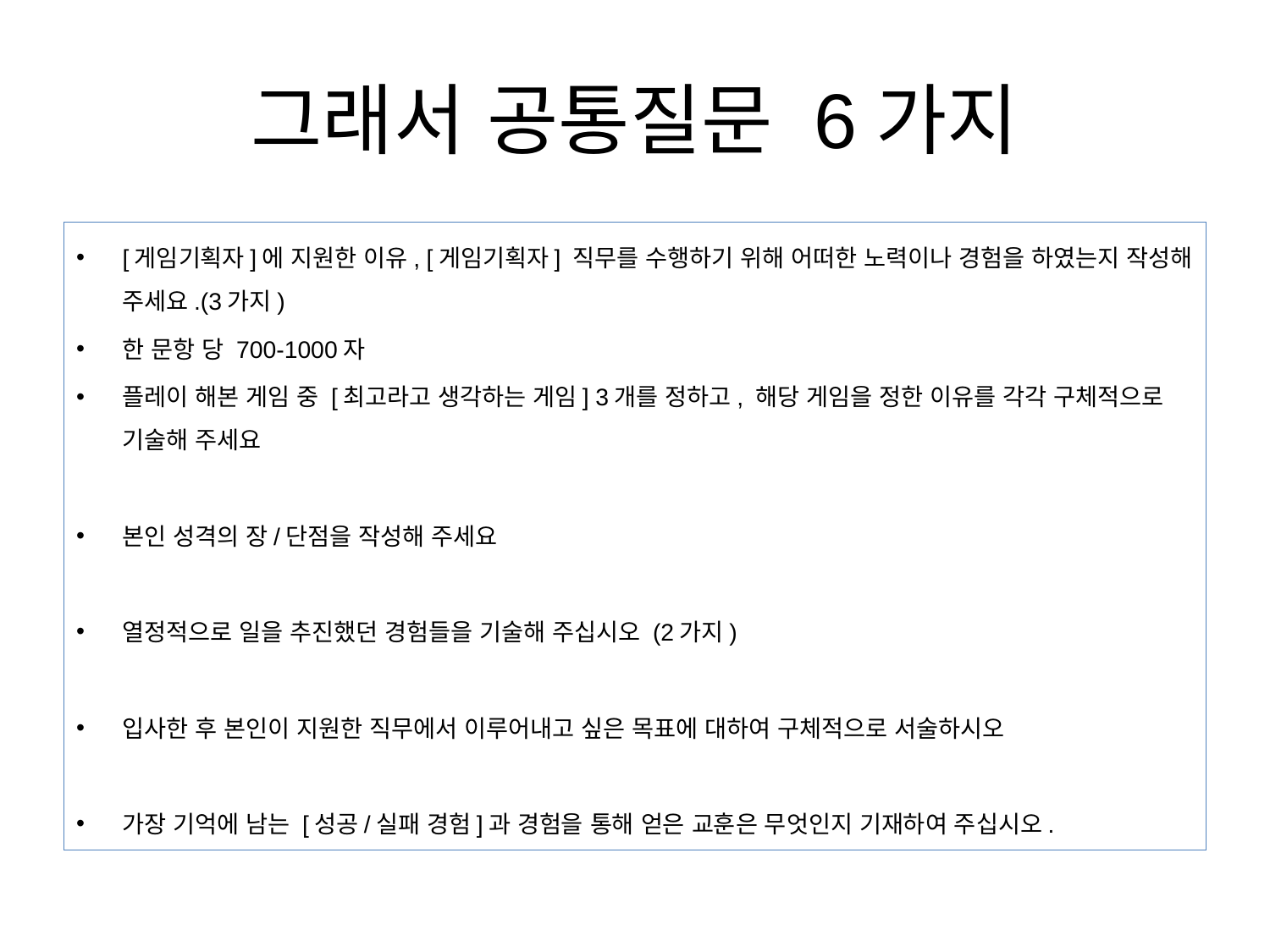

# 그래서 공통질문 6가지
[게임기획자]에 지원한 이유, [게임기획자] 직무를 수행하기 위해 어떠한 노력이나 경험을 하였는지 작성해 주세요.(3가지)
한 문항 당 700-1000자
플레이 해본 게임 중 [최고라고 생각하는 게임] 3개를 정하고, 해당 게임을 정한 이유를 각각 구체적으로 기술해 주세요

본인 성격의 장/단점을 작성해 주세요

열정적으로 일을 추진했던 경험들을 기술해 주십시오 (2가지)

입사한 후 본인이 지원한 직무에서 이루어내고 싶은 목표에 대하여 구체적으로 서술하시오

가장 기억에 남는 [성공/실패 경험]과 경험을 통해 얻은 교훈은 무엇인지 기재하여 주십시오.